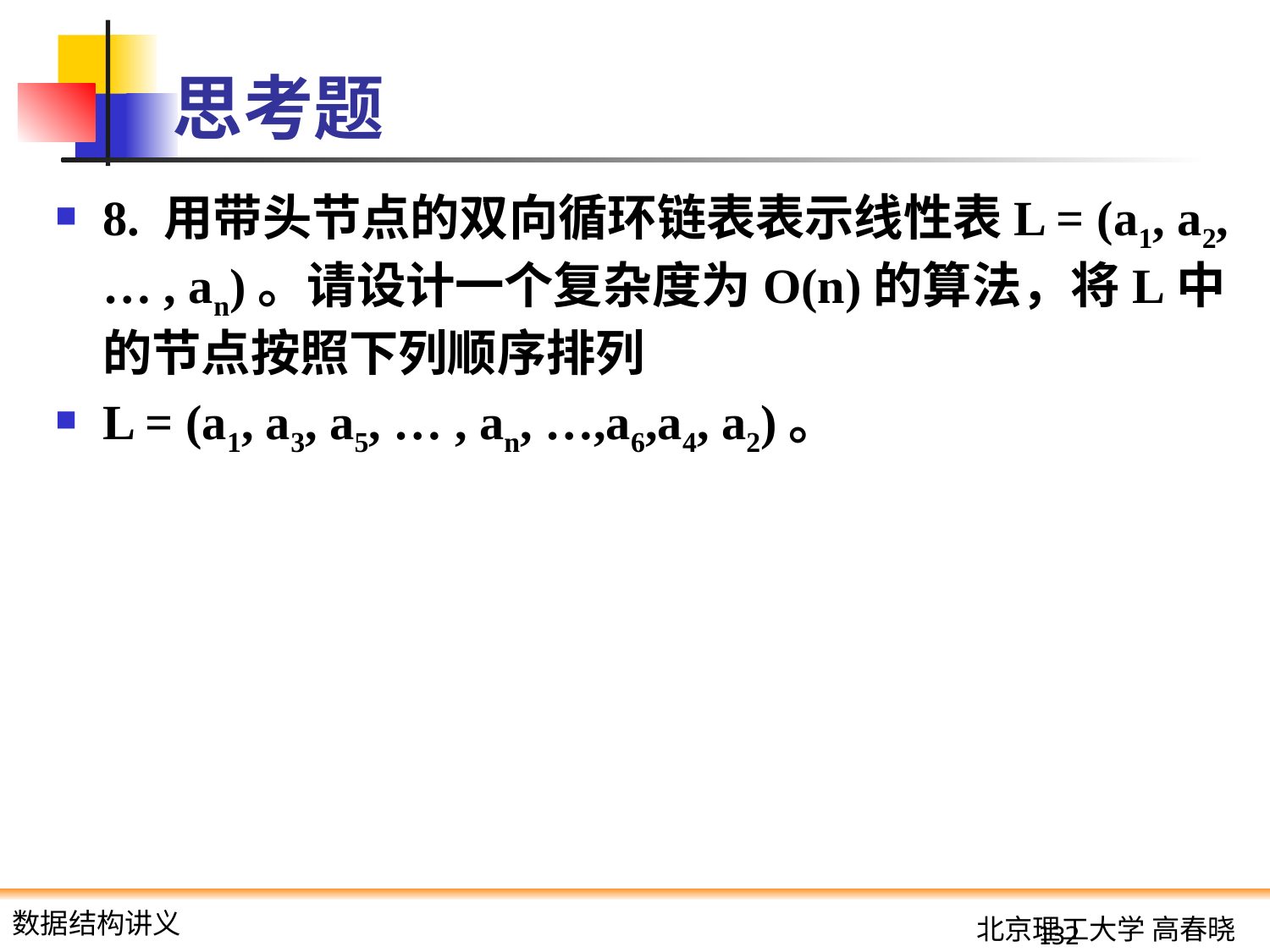

# 思考题
8. 用带头节点的双向循环链表表示线性表L = (a1, a2, … , an)。请设计一个复杂度为O(n)的算法，将L中的节点按照下列顺序排列
L = (a1, a3, a5, … , an, …,a6,a4, a2)。
132